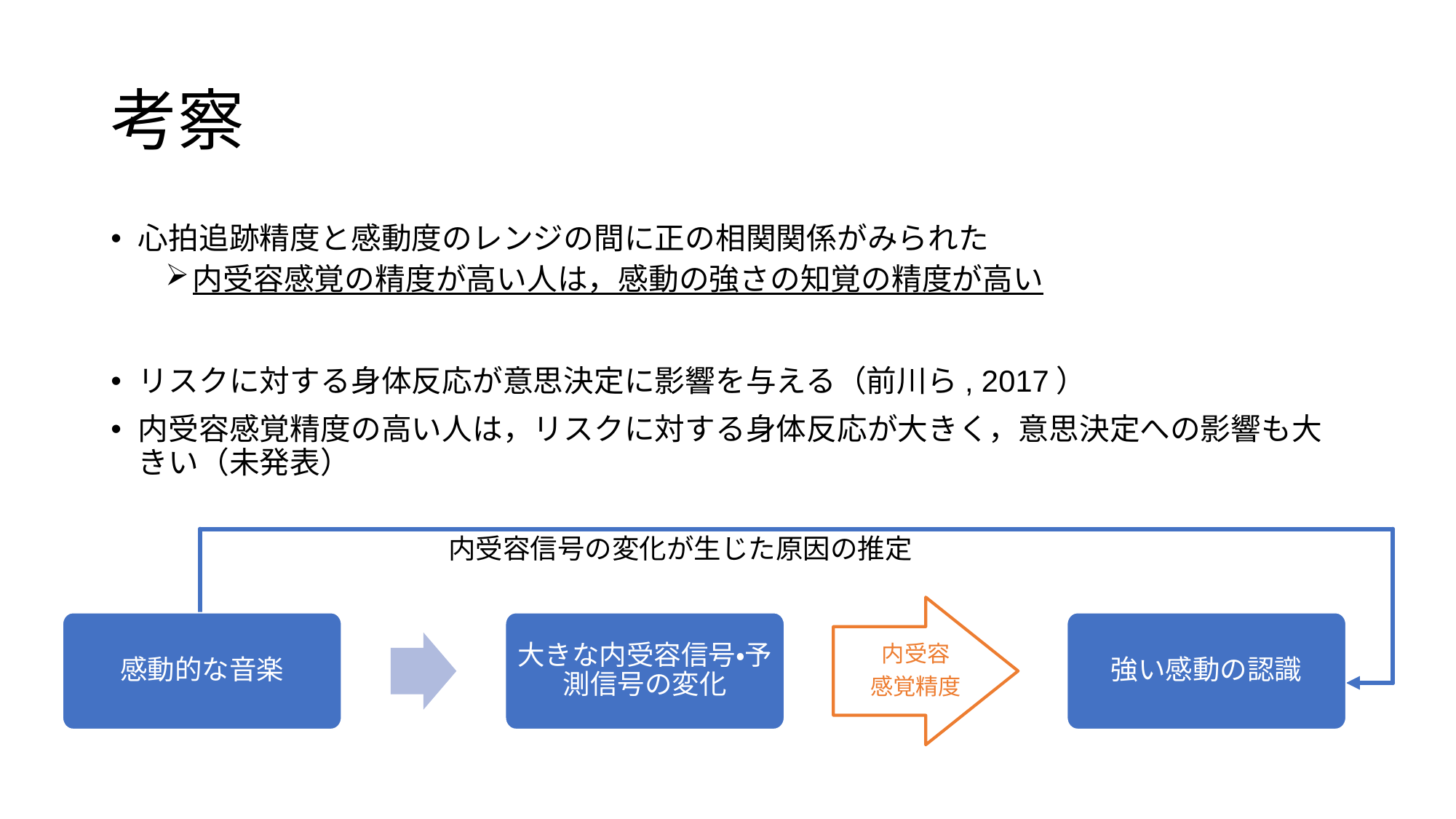

# 考察
心拍追跡精度と感動度のレンジの間に正の相関関係がみられた
内受容感覚の精度が高い人は，感動の強さの知覚の精度が高い

リスクに対する身体反応が意思決定に影響を与える（前川ら, 2017）
内受容感覚精度の高い人は，リスクに対する身体反応が大きく，意思決定への影響も大きい（未発表）

内受容信号の変化が生じた原因の推定
内受容
感覚精度
感動的な音楽
大きな内受容信号・予測信号の変化
強い感動の認識